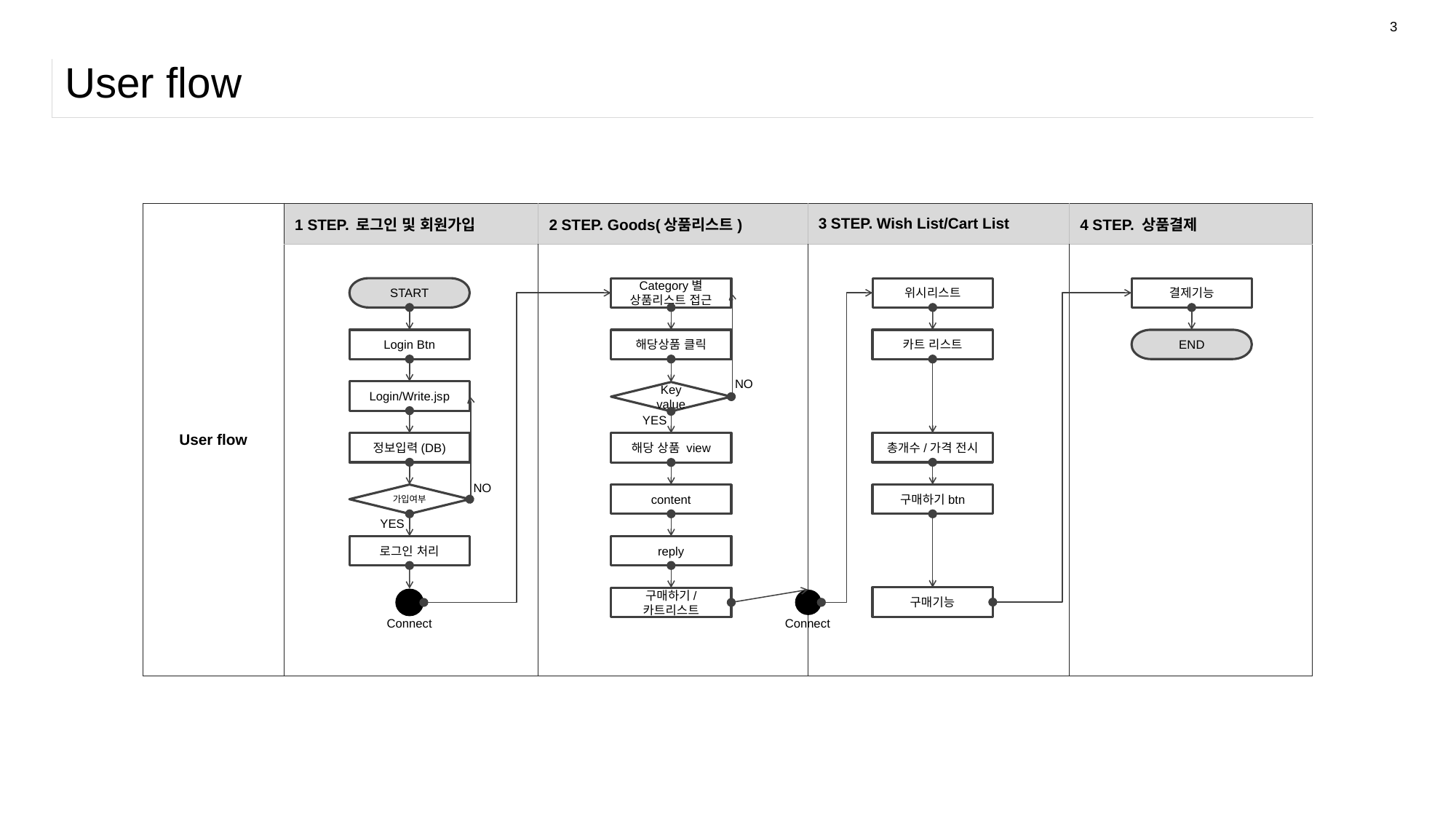

3
# User flow
| User flow | 1 STEP. 로그인 및 회원가입 | 2 STEP. Goods(상품리스트) | 3 STEP. Wish List/Cart List | 4 STEP. 상품결제 |
| --- | --- | --- | --- | --- |
|  |  |  |  |  |
START
Category별
상품리스트 접근
위시리스트
결제기능
Login Btn
해당상품 클릭
카트 리스트
END
NO
Login/Write.jsp
Key value
YES
정보입력(DB)
총개수/가격 전시
해당 상품 view
NO
가입여부
content
구매하기btn
YES
로그인 처리
reply
구매기능
구매하기/
카트리스트

Connect
Connect